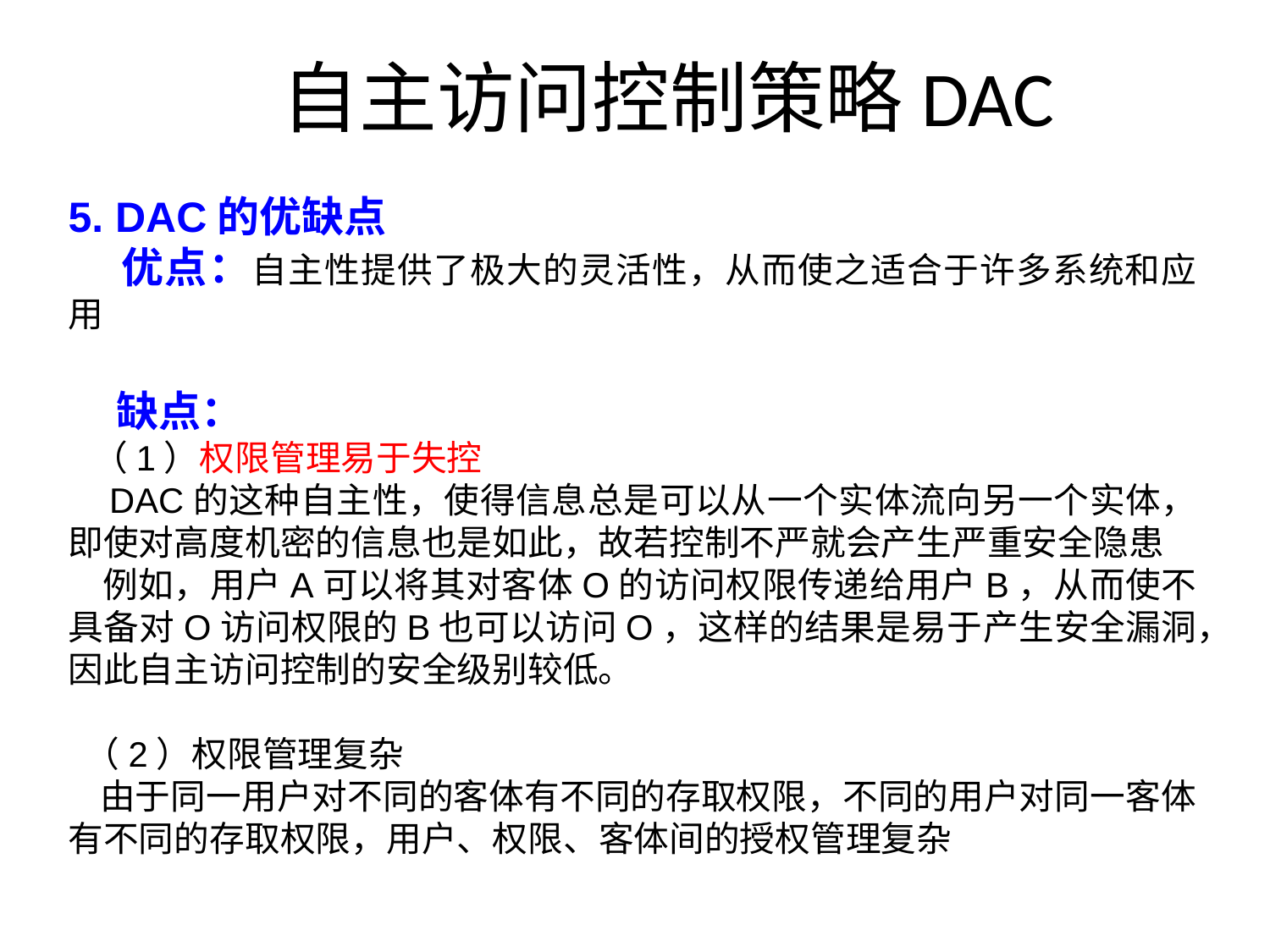

# 自主访问控制策略DAC
5. DAC的优缺点
    优点：自主性提供了极大的灵活性，从而使之适合于许多系统和应用

    缺点：
  （1）权限管理易于失控
    DAC的这种自主性，使得信息总是可以从一个实体流向另一个实体，即使对高度机密的信息也是如此，故若控制不严就会产生严重安全隐患
   例如，用户A可以将其对客体O的访问权限传递给用户B，从而使不具备对O访问权限的B也可以访问O，这样的结果是易于产生安全漏洞，因此自主访问控制的安全级别较低。

 （2）权限管理复杂
   由于同一用户对不同的客体有不同的存取权限，不同的用户对同一客体有不同的存取权限，用户、权限、客体间的授权管理复杂